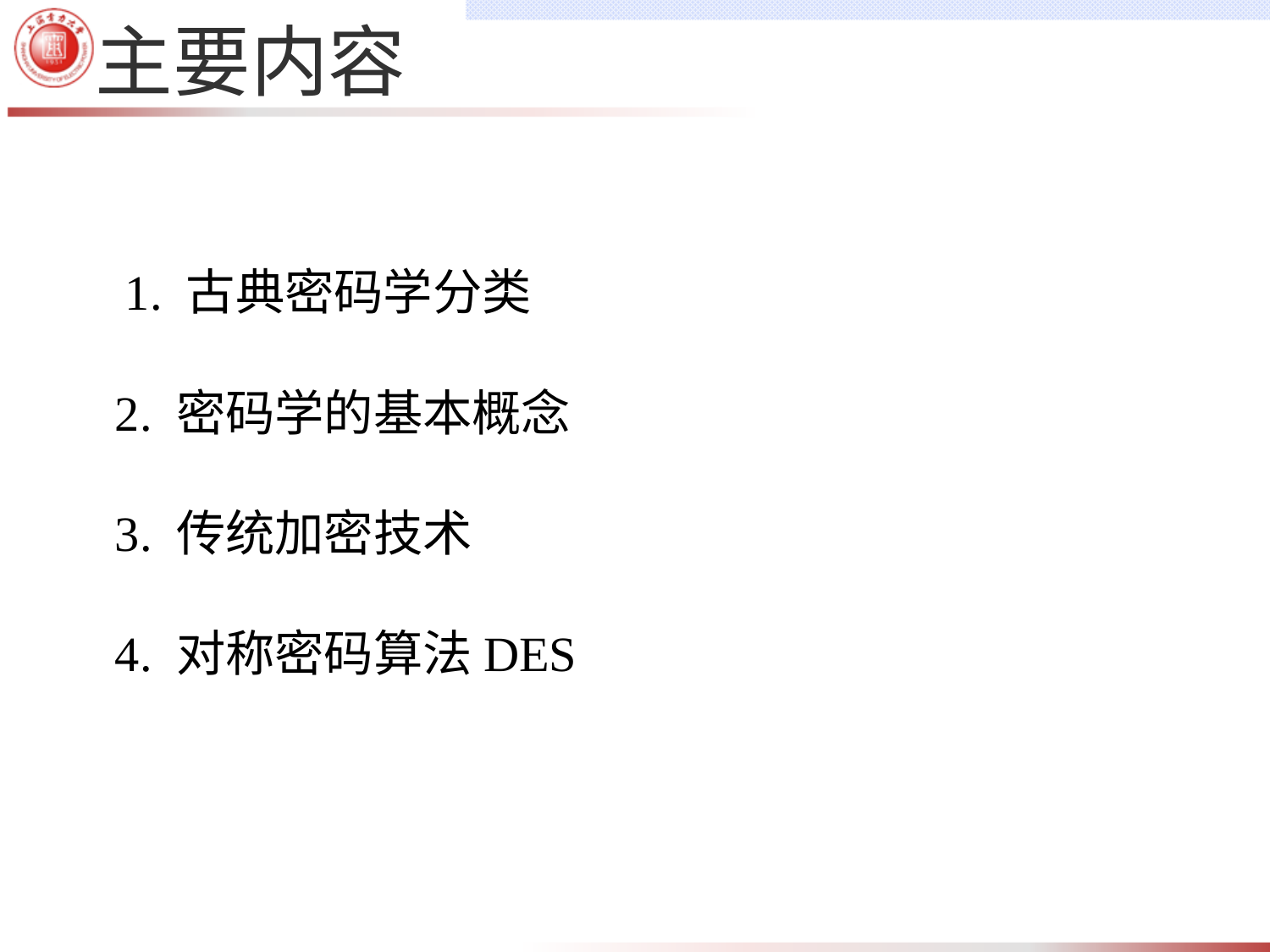

主要内容

  1. 古典密码学分类
    2. 密码学的基本概念
    3. 传统加密技术
    4. 对称密码算法DES